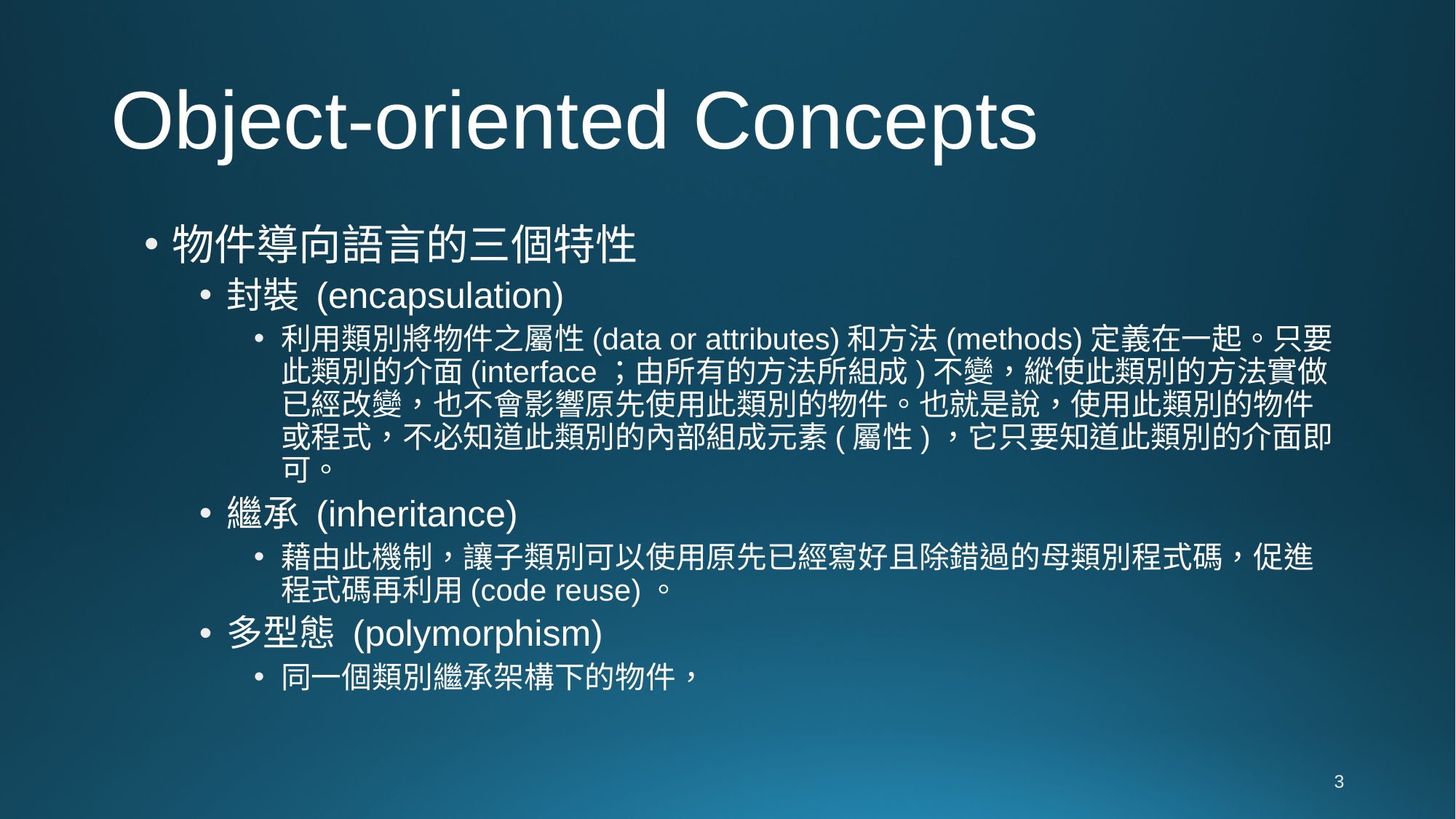

Object-oriented Concepts
物件導向語言的三個特性
封裝 (encapsulation)
利用類別將物件之屬性(data or attributes)和方法(methods)定義在一起。只要此類別的介面(interface；由所有的方法所組成)不變，縱使此類別的方法實做已經改變，也不會影響原先使用此類別的物件。也就是說，使用此類別的物件或程式，不必知道此類別的內部組成元素(屬性)，它只要知道此類別的介面即可。
繼承 (inheritance)
藉由此機制，讓子類別可以使用原先已經寫好且除錯過的母類別程式碼，促進程式碼再利用(code reuse)。
多型態 (polymorphism)
同一個類別繼承架構下的物件，
3